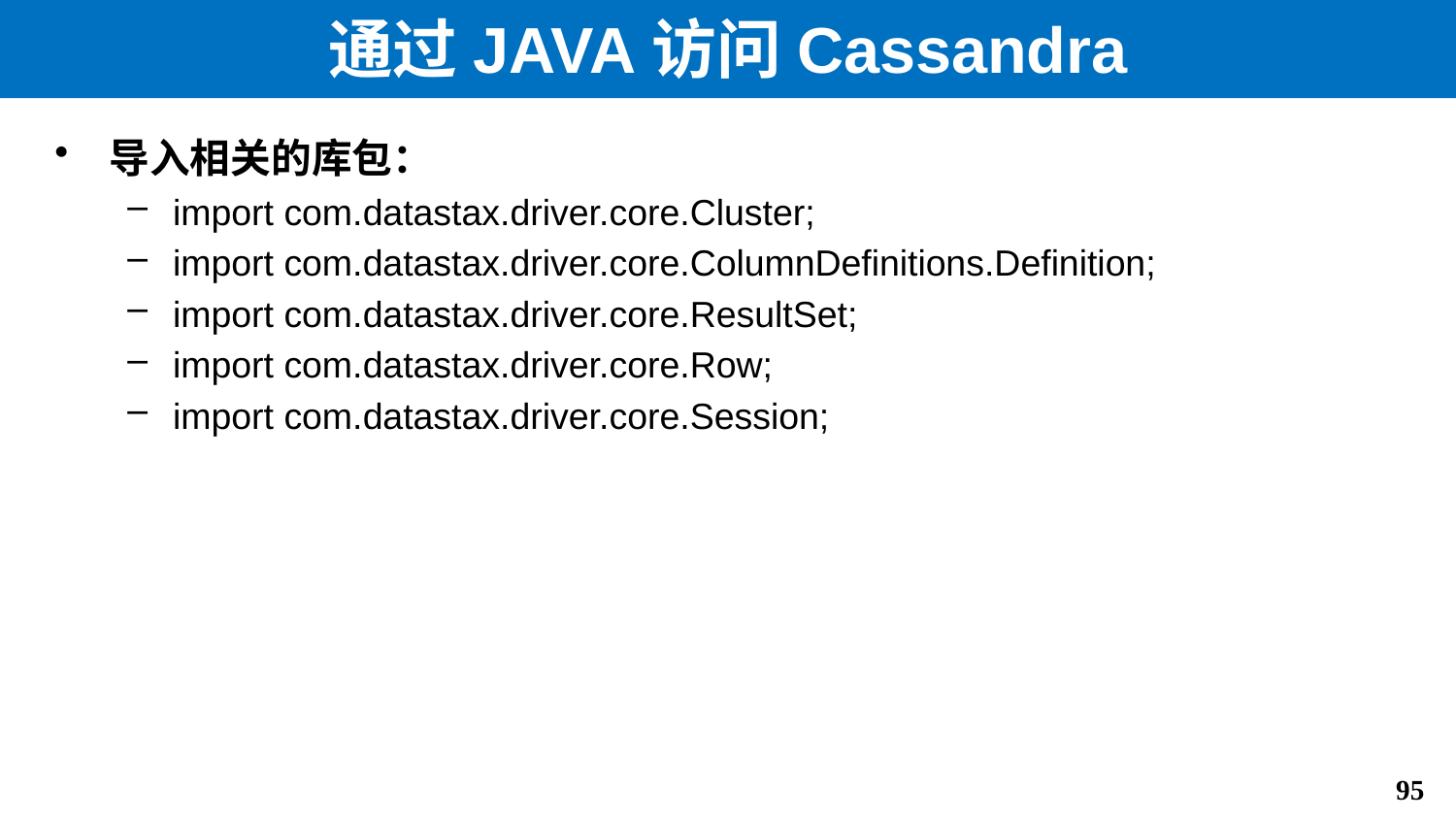

# 通过JAVA访问Cassandra
导入相关的库包：
import com.datastax.driver.core.Cluster;
import com.datastax.driver.core.ColumnDefinitions.Definition;
import com.datastax.driver.core.ResultSet;
import com.datastax.driver.core.Row;
import com.datastax.driver.core.Session;